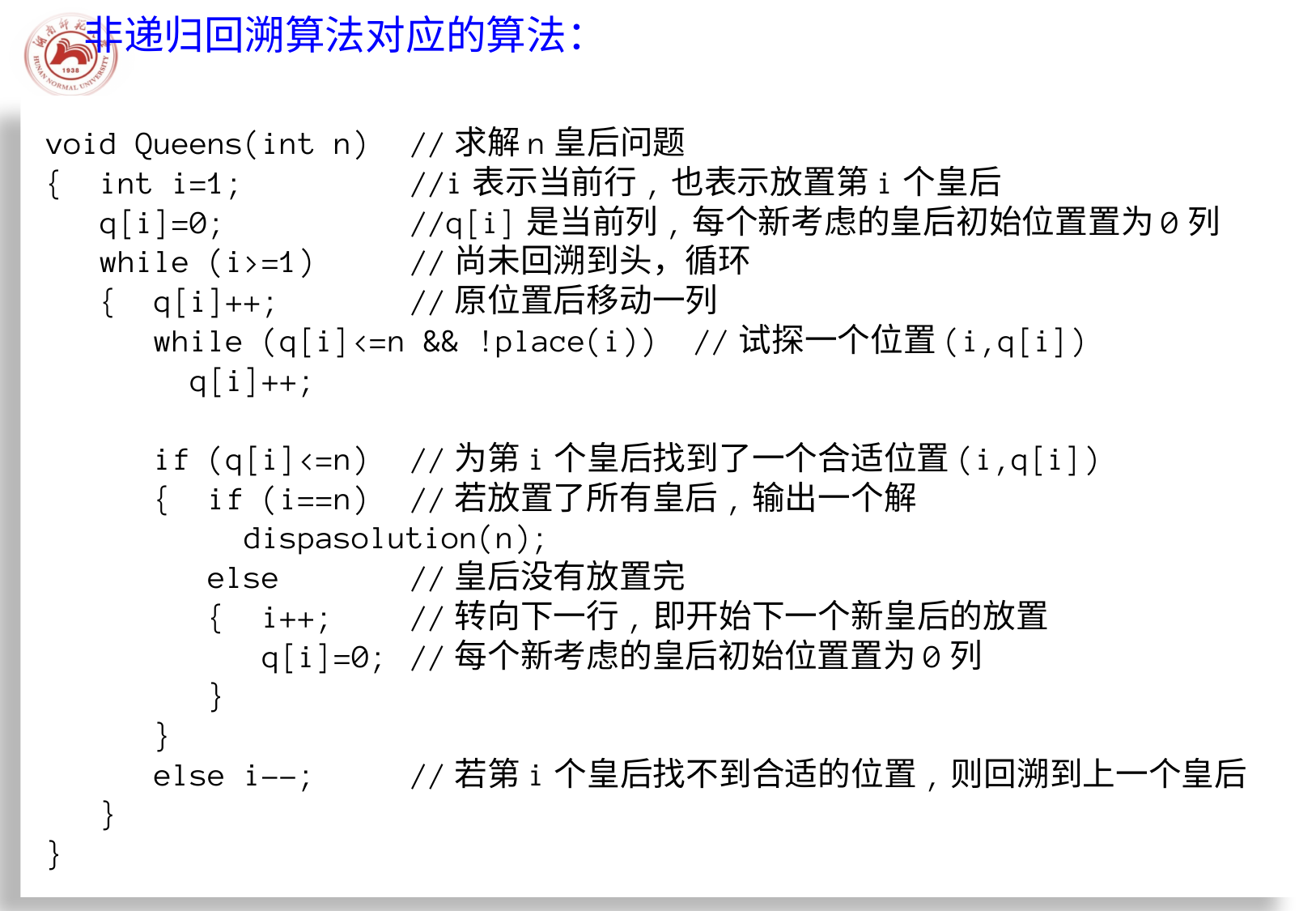

非递归回溯算法对应的算法：
void Queens(int n)	//求解n皇后问题
{  int i=1;		//i表示当前行,也表示放置第i个皇后
   q[i]=0;		//q[i]是当前列,每个新考虑的皇后初始位置置为0列
   while (i>=1)	//尚未回溯到头，循环
   {  q[i]++;		//原位置后移动一列
      while (q[i]<=n && !place(i))  //试探一个位置(i,q[i])
        q[i]++;
      if (q[i]<=n)	//为第i个皇后找到了一个合适位置(i,q[i])
      {  if (i==n)	//若放置了所有皇后,输出一个解
           dispasolution(n);
         else		//皇后没有放置完
         {  i++;	//转向下一行,即开始下一个新皇后的放置
            q[i]=0;	//每个新考虑的皇后初始位置置为0列
         }
      }
      else i--; 	//若第i个皇后找不到合适的位置,则回溯到上一个皇后
   }
}